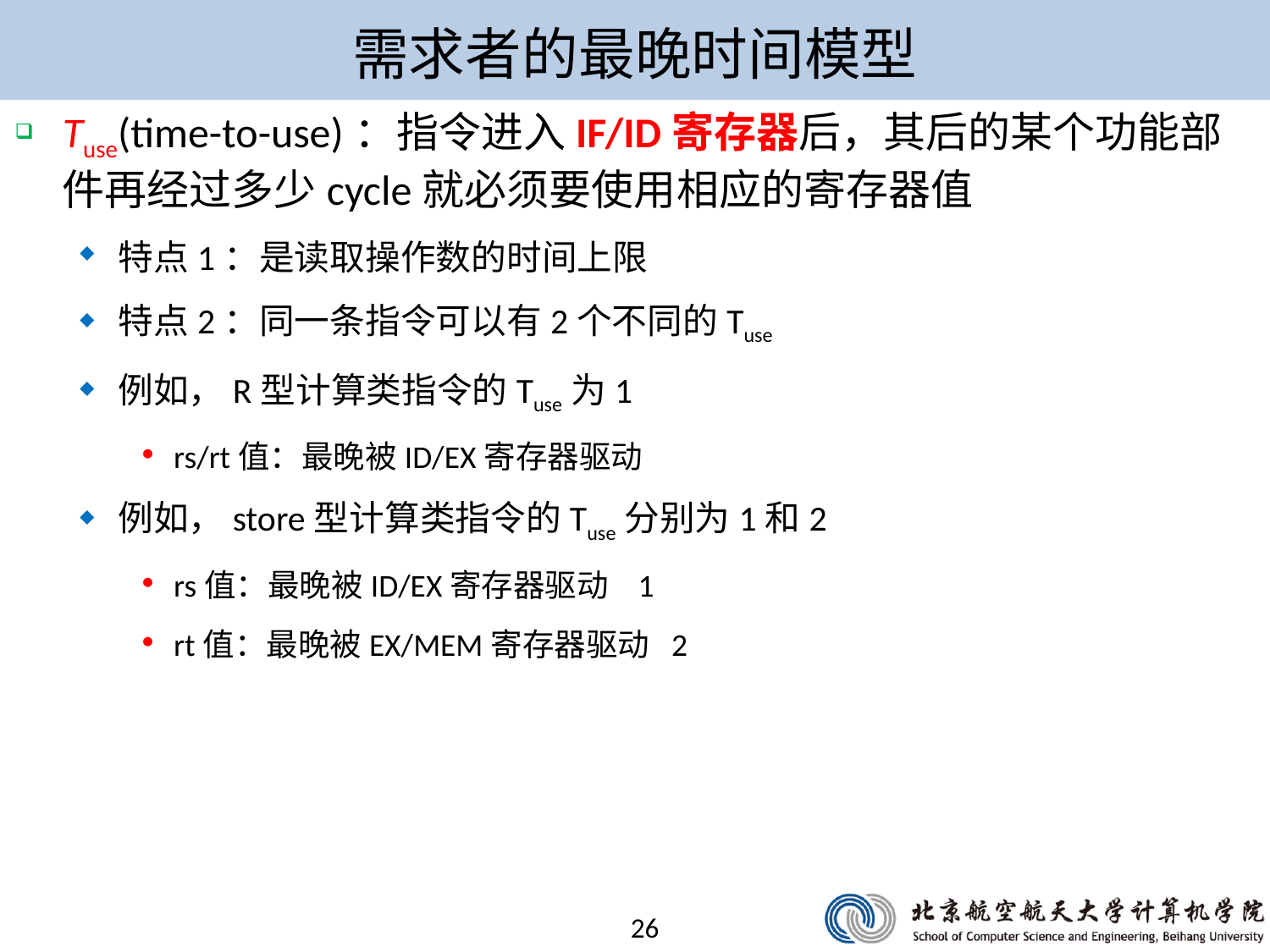

# 需求者的最晚时间模型
Tuse(time-to-use)：指令进入IF/ID寄存器后，其后的某个功能部件再经过多少cycle就必须要使用相应的寄存器值
特点1：是读取操作数的时间上限
特点2：同一条指令可以有2个不同的Tuse
例如，R型计算类指令的Tuse为1
rs/rt值：最晚被ID/EX寄存器驱动
例如，store型计算类指令的Tuse分别为1和2
rs值：最晚被ID/EX寄存器驱动   1
rt值：最晚被EX/MEM寄存器驱动  2
26